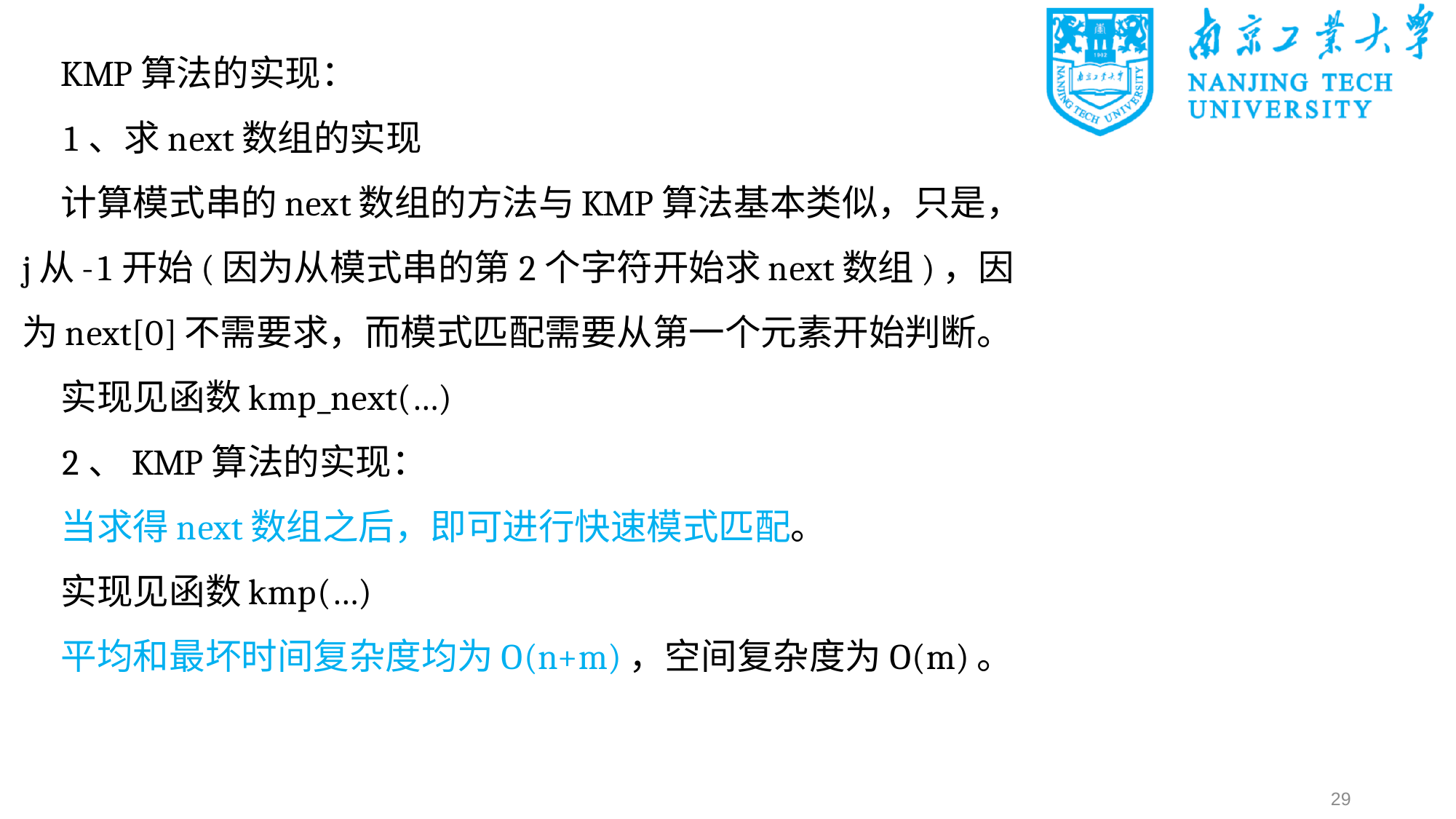

KMP算法的实现：
1、求next数组的实现
计算模式串的next数组的方法与KMP算法基本类似，只是，j从-1开始(因为从模式串的第2个字符开始求next数组)，因为next[0]不需要求，而模式匹配需要从第一个元素开始判断。
实现见函数kmp_next(…)
2、KMP算法的实现：
当求得next数组之后，即可进行快速模式匹配。
实现见函数kmp(…)
平均和最坏时间复杂度均为O(n+m)，空间复杂度为O(m)。
29